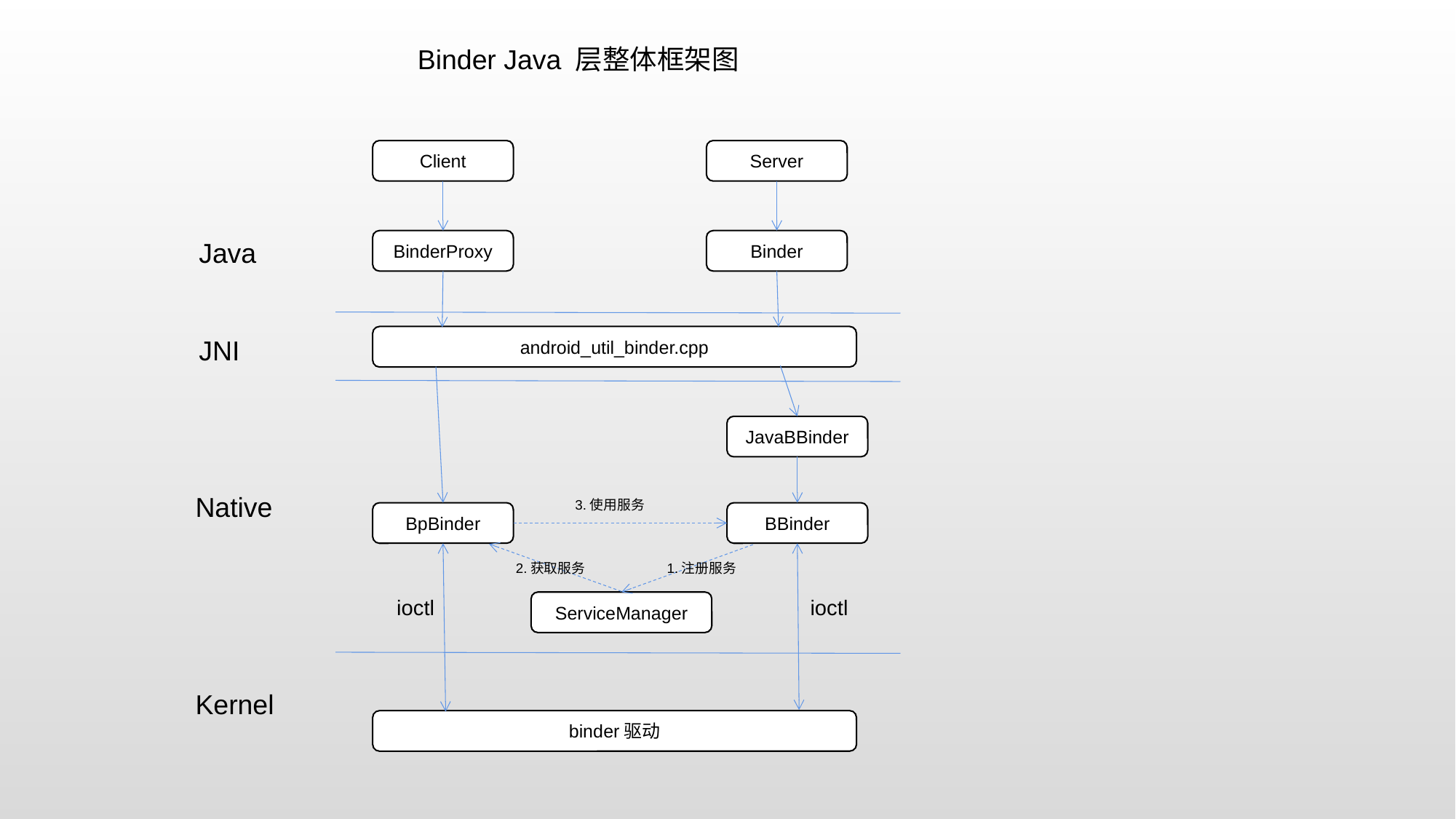

Binder Java 层整体框架图
Client
Server
Java
BinderProxy
Binder
android_util_binder.cpp
JNI
JavaBBinder
Native
3.使用服务
BpBinder
BBinder
2.获取服务
1.注册服务
ioctl
ioctl
ServiceManager
Kernel
binder驱动